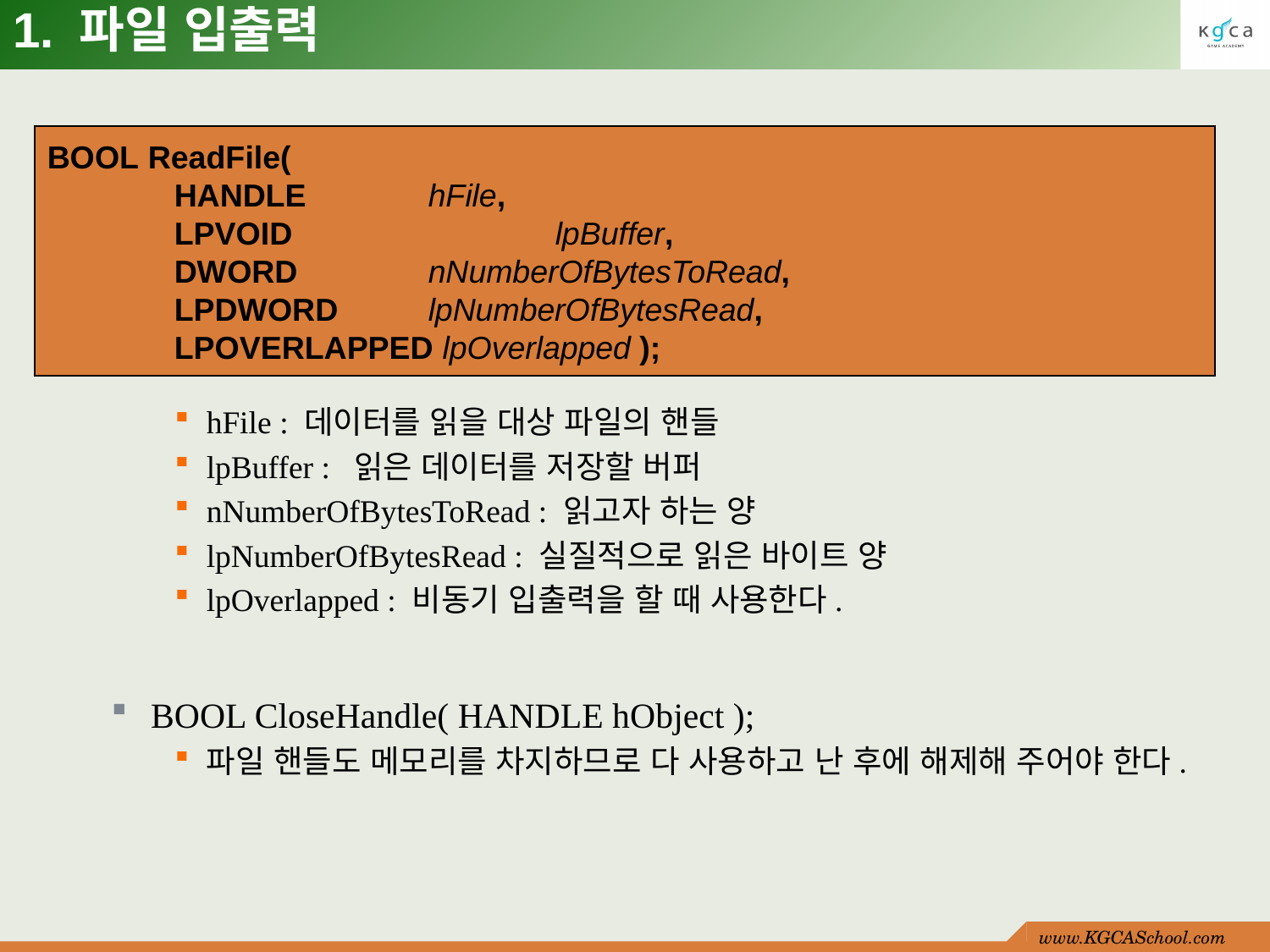

# 1. 파일 입출력
BOOL ReadFile(
	HANDLE 	hFile,
	LPVOID 		lpBuffer,
	DWORD 	nNumberOfBytesToRead,
	LPDWORD 	lpNumberOfBytesRead,
	LPOVERLAPPED lpOverlapped );
hFile : 데이터를 읽을 대상 파일의 핸들
lpBuffer :  읽은 데이터를 저장할 버퍼
nNumberOfBytesToRead : 읽고자 하는 양
lpNumberOfBytesRead : 실질적으로 읽은 바이트 양
lpOverlapped : 비동기 입출력을 할 때 사용한다.

BOOL CloseHandle( HANDLE hObject );
파일 핸들도 메모리를 차지하므로 다 사용하고 난 후에 해제해 주어야 한다.